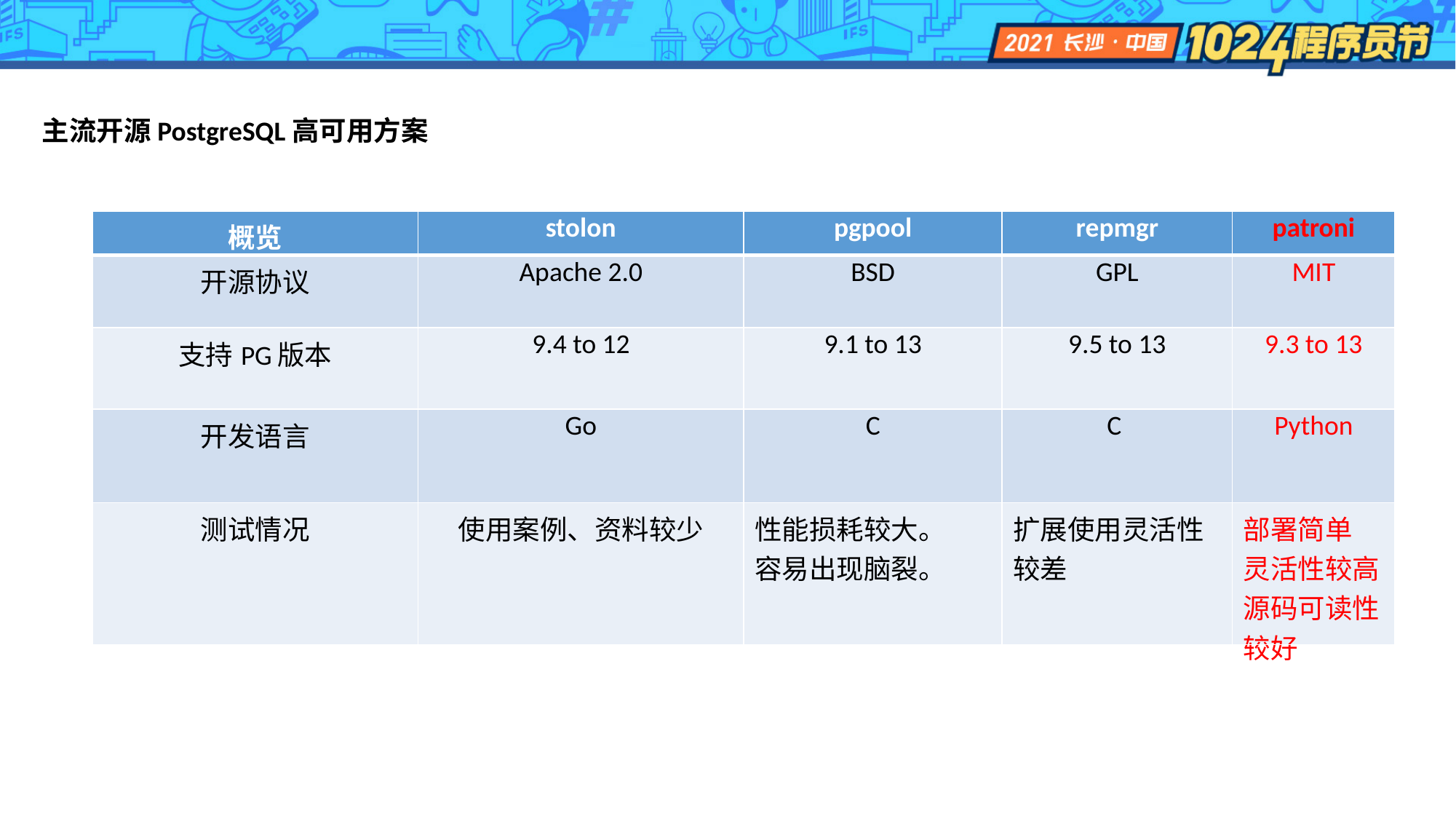

主流开源PostgreSQL高可用方案
| 概览 | stolon | pgpool | repmgr | patroni |
| --- | --- | --- | --- | --- |
| 开源协议 | Apache 2.0 | BSD | GPL | MIT |
| 支持PG版本 | 9.4 to 12 | 9.1 to 13 | 9.5 to 13 | 9.3 to 13 |
| 开发语言 | Go | C | C | Python |
| 测试情况 | 使用案例、资料较少 | 性能损耗较大。 容易出现脑裂。 | 扩展使用灵活性较差 | 部署简单 灵活性较高 源码可读性较好 |